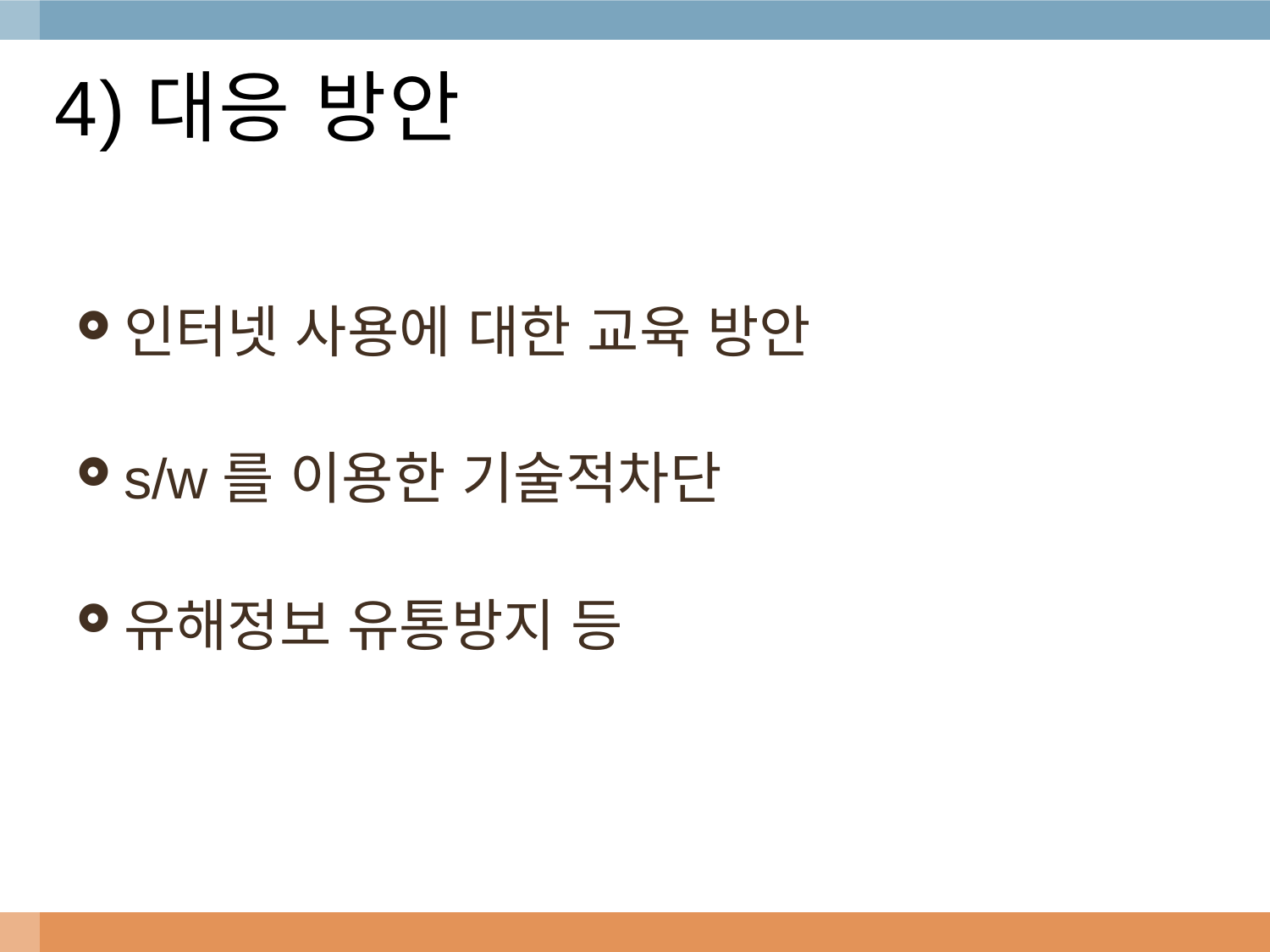

# 4)대응 방안
인터넷 사용에 대한 교육 방안
s/w를 이용한 기술적차단
유해정보 유통방지 등